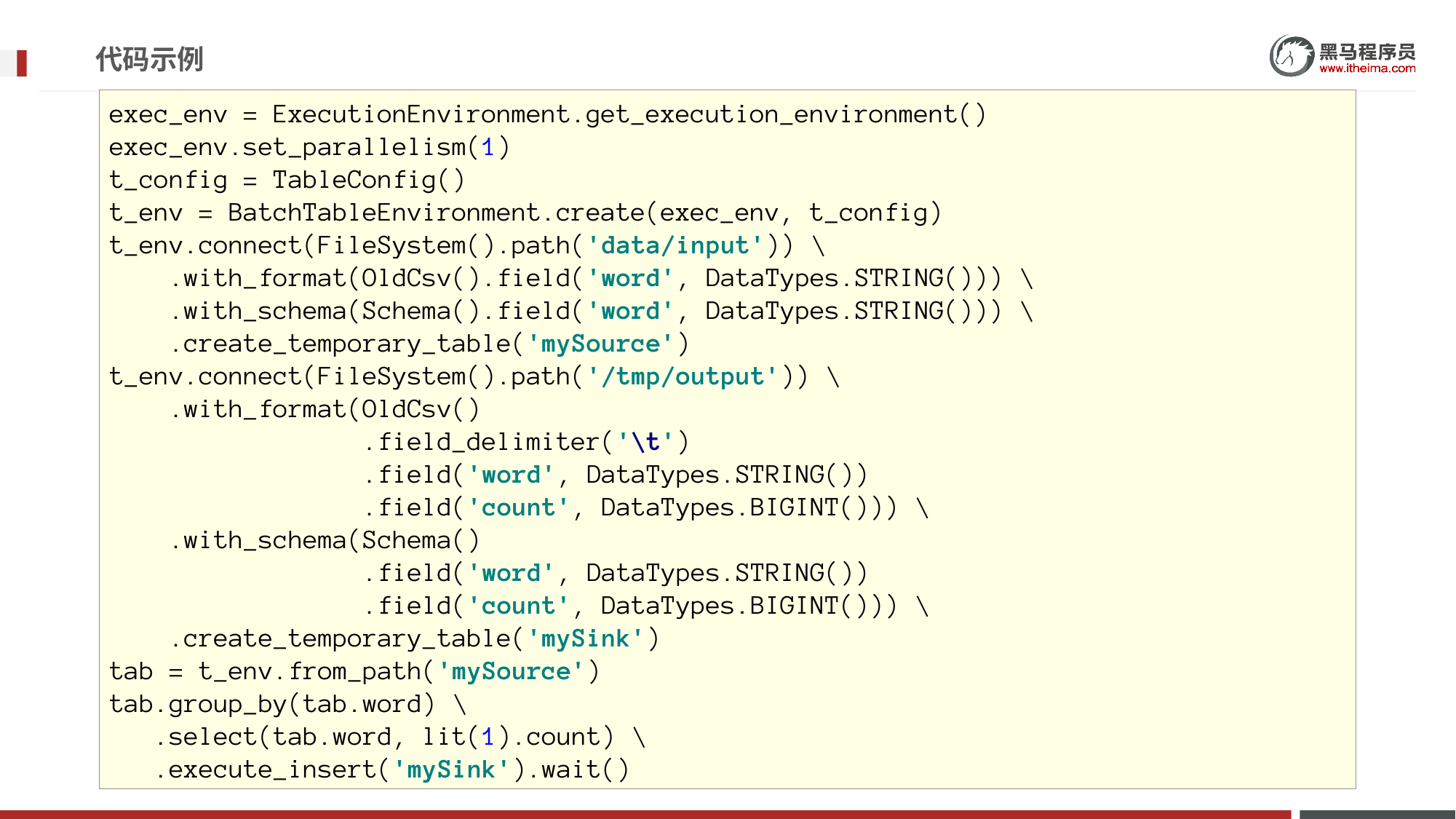

# 代码示例
exec_env = ExecutionEnvironment.get_execution_environment()
exec_env.set_parallelism(1)
t_config = TableConfig()
t_env = BatchTableEnvironment.create(exec_env, t_config)
t_env.connect(FileSystem().path('data/input')) \
    .with_format(OldCsv().field('word', DataTypes.STRING())) \
    .with_schema(Schema().field('word', DataTypes.STRING())) \
    .create_temporary_table('mySource')
t_env.connect(FileSystem().path('/tmp/output')) \
    .with_format(OldCsv()
                 .field_delimiter('\t')
                 .field('word', DataTypes.STRING())
                 .field('count', DataTypes.BIGINT())) \
    .with_schema(Schema()
                 .field('word', DataTypes.STRING())
                 .field('count', DataTypes.BIGINT())) \
    .create_temporary_table('mySink')
tab = t_env.from_path('mySource')
tab.group_by(tab.word) \
   .select(tab.word, lit(1).count) \
   .execute_insert('mySink').wait()